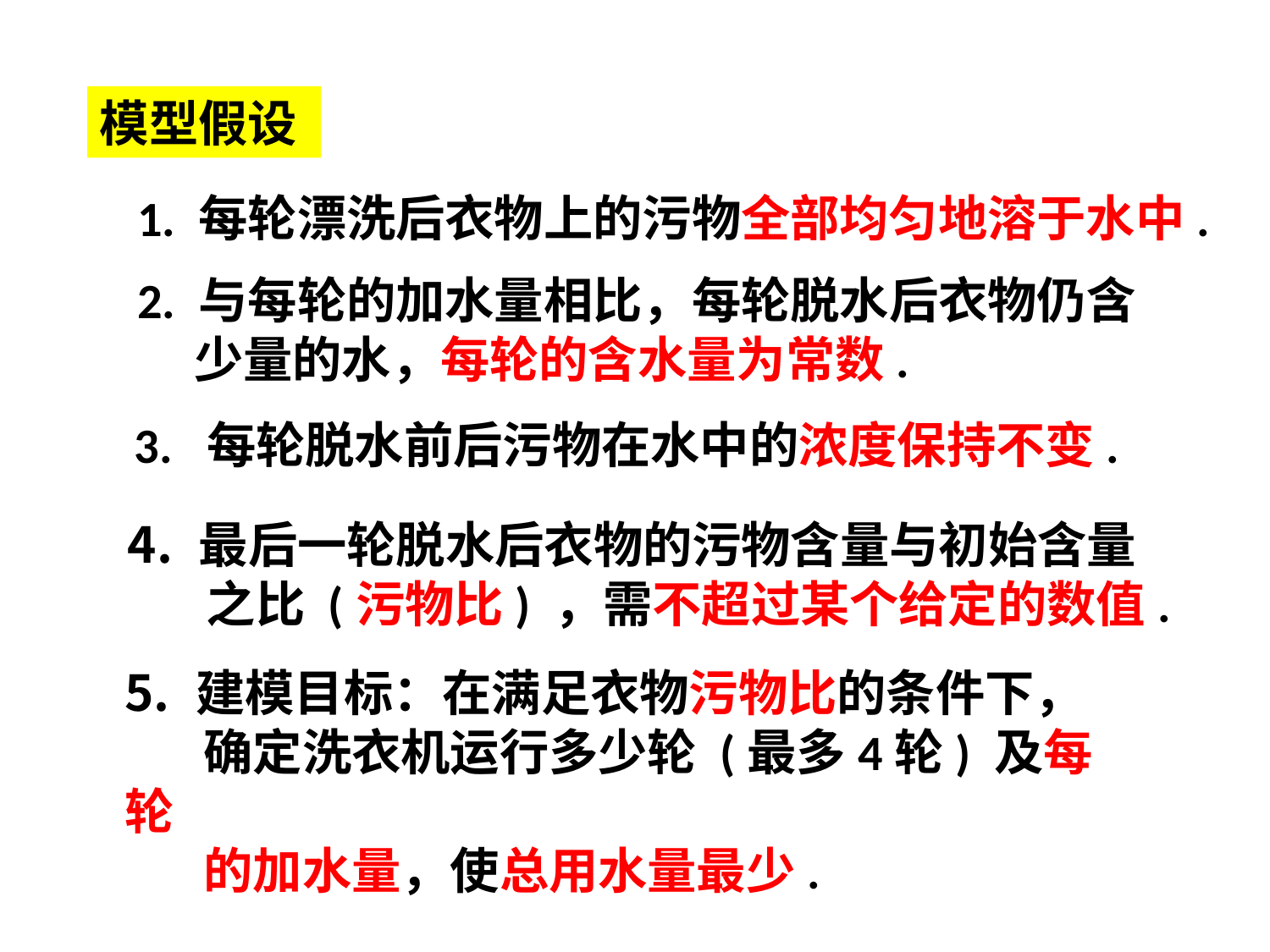

模型假设
1. 每轮漂洗后衣物上的污物全部均匀地溶于水中.
2. 与每轮的加水量相比，每轮脱水后衣物仍含
    少量的水，每轮的含水量为常数.
3.  每轮脱水前后污物在水中的浓度保持不变.
最后一轮脱水后衣物的污物含量与初始含量
      之比 (污物比) ，需不超过某个给定的数值.
建模目标：在满足衣物污物比的条件下，
      确定洗衣机运行多少轮 (最多4轮) 及每轮
      的加水量，使总用水量最少.